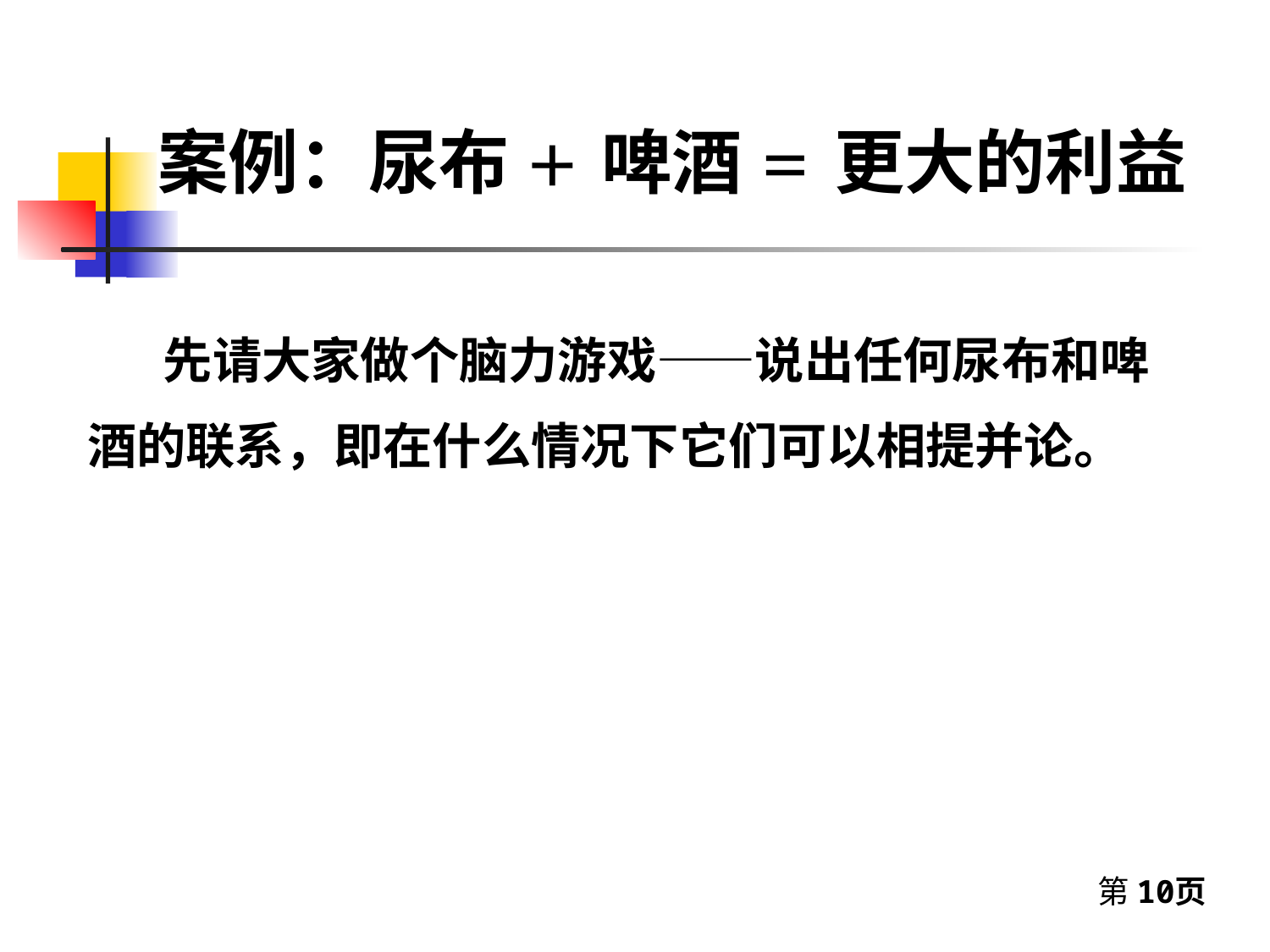

# 案例：尿布+啤酒=更大的利益
    　先请大家做个脑力游戏——说出任何尿布和啤酒的联系，即在什么情况下它们可以相提并论。